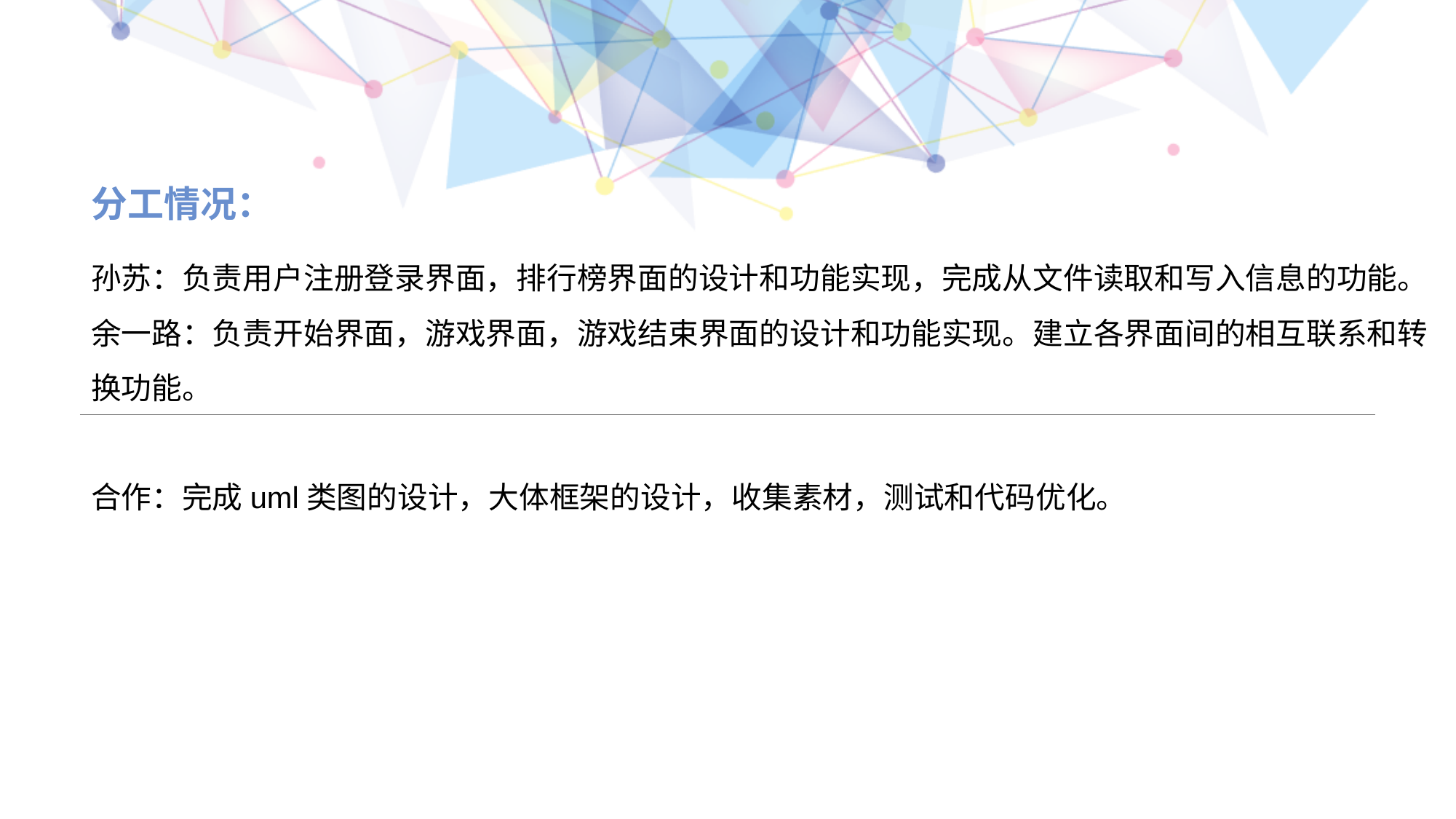

# 分工情况：
孙苏：负责用户注册登录界面，排行榜界面的设计和功能实现，完成从文件读取和写入信息的功能。
余一路：负责开始界面，游戏界面，游戏结束界面的设计和功能实现。建立各界面间的相互联系和转换功能。

合作：完成uml类图的设计，大体框架的设计，收集素材，测试和代码优化。